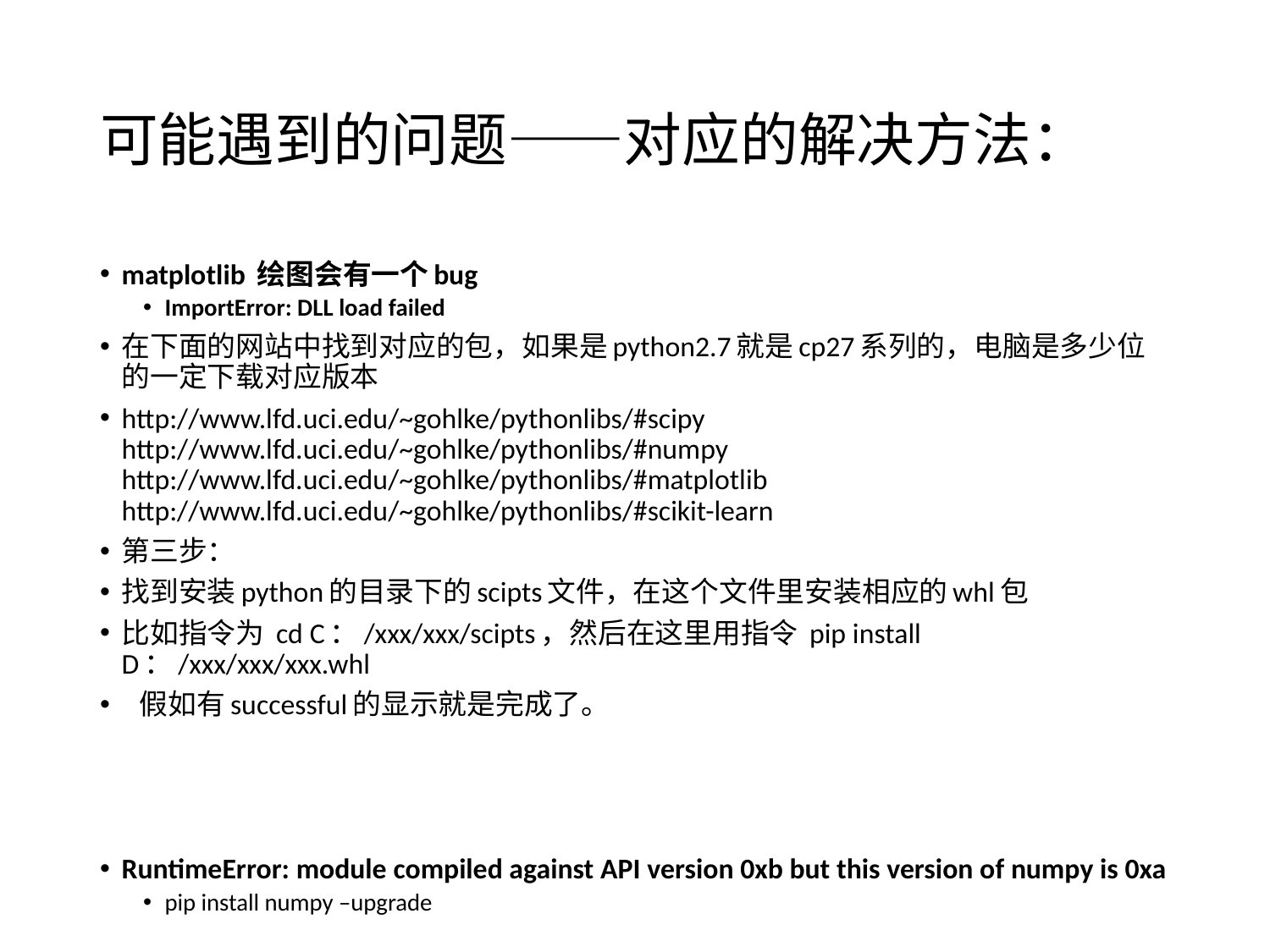

# 可能遇到的问题——对应的解决方法：
matplotlib 绘图会有一个bug
ImportError: DLL load failed
在下面的网站中找到对应的包，如果是python2.7就是cp27系列的，电脑是多少位的一定下载对应版本
http://www.lfd.uci.edu/~gohlke/pythonlibs/#scipy
http://www.lfd.uci.edu/~gohlke/pythonlibs/#numpy
http://www.lfd.uci.edu/~gohlke/pythonlibs/#matplotlib
http://www.lfd.uci.edu/~gohlke/pythonlibs/#scikit-learn
第三步：
找到安装python的目录下的scipts文件，在这个文件里安装相应的whl包
比如指令为 cd C：/xxx/xxx/scipts，然后在这里用指令 pip install D：/xxx/xxx/xxx.whl
  假如有successful的显示就是完成了。

RuntimeError: module compiled against API version 0xb but this version of numpy is 0xa
pip install numpy –upgrade